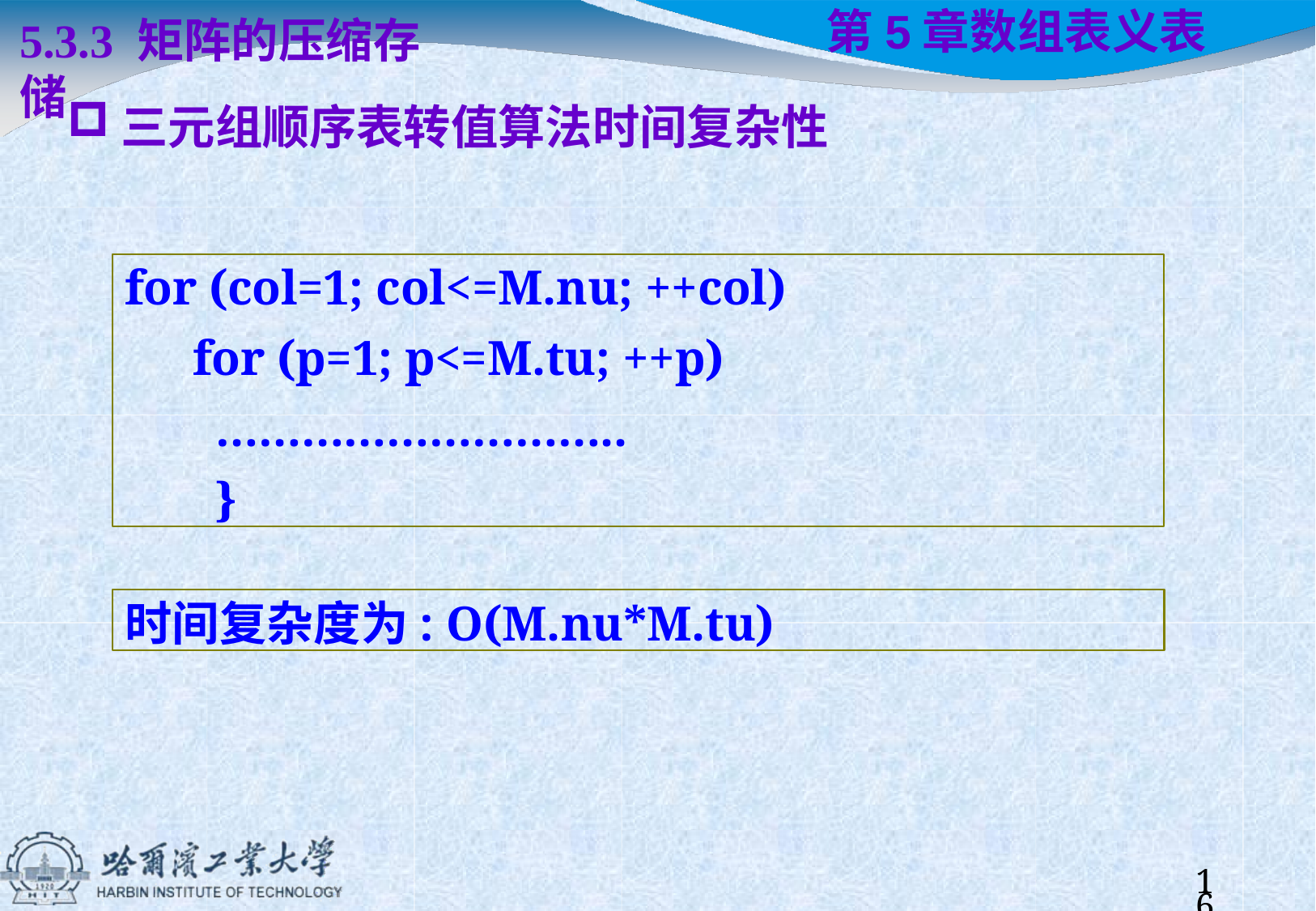

第5章	数组表义表

5.3.3 矩阵的压缩存储
三元组顺序表转值算法时间复杂性
for (col=1; col<=M.nu; ++col)
for (p=1; p<=M.tu; ++p)
………………………..
}
时间复杂度为: O(M.nu*M.tu)

16